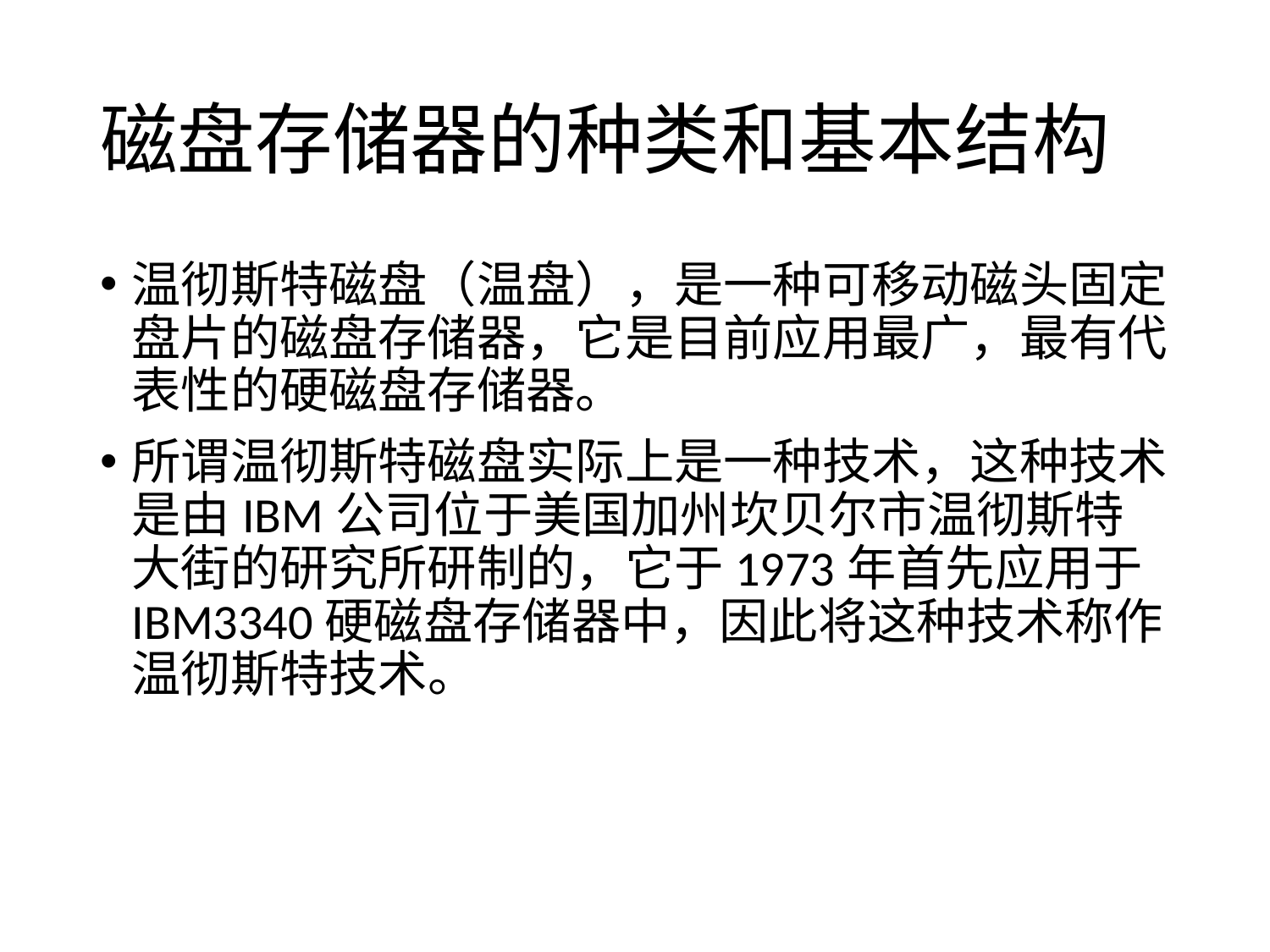

# 磁盘存储器的种类和基本结构
温彻斯特磁盘（温盘），是一种可移动磁头固定盘片的磁盘存储器，它是目前应用最广，最有代表性的硬磁盘存储器。
所谓温彻斯特磁盘实际上是一种技术，这种技术是由IBM公司位于美国加州坎贝尔市温彻斯特大街的研究所研制的，它于1973年首先应用于IBM3340硬磁盘存储器中，因此将这种技术称作温彻斯特技术。